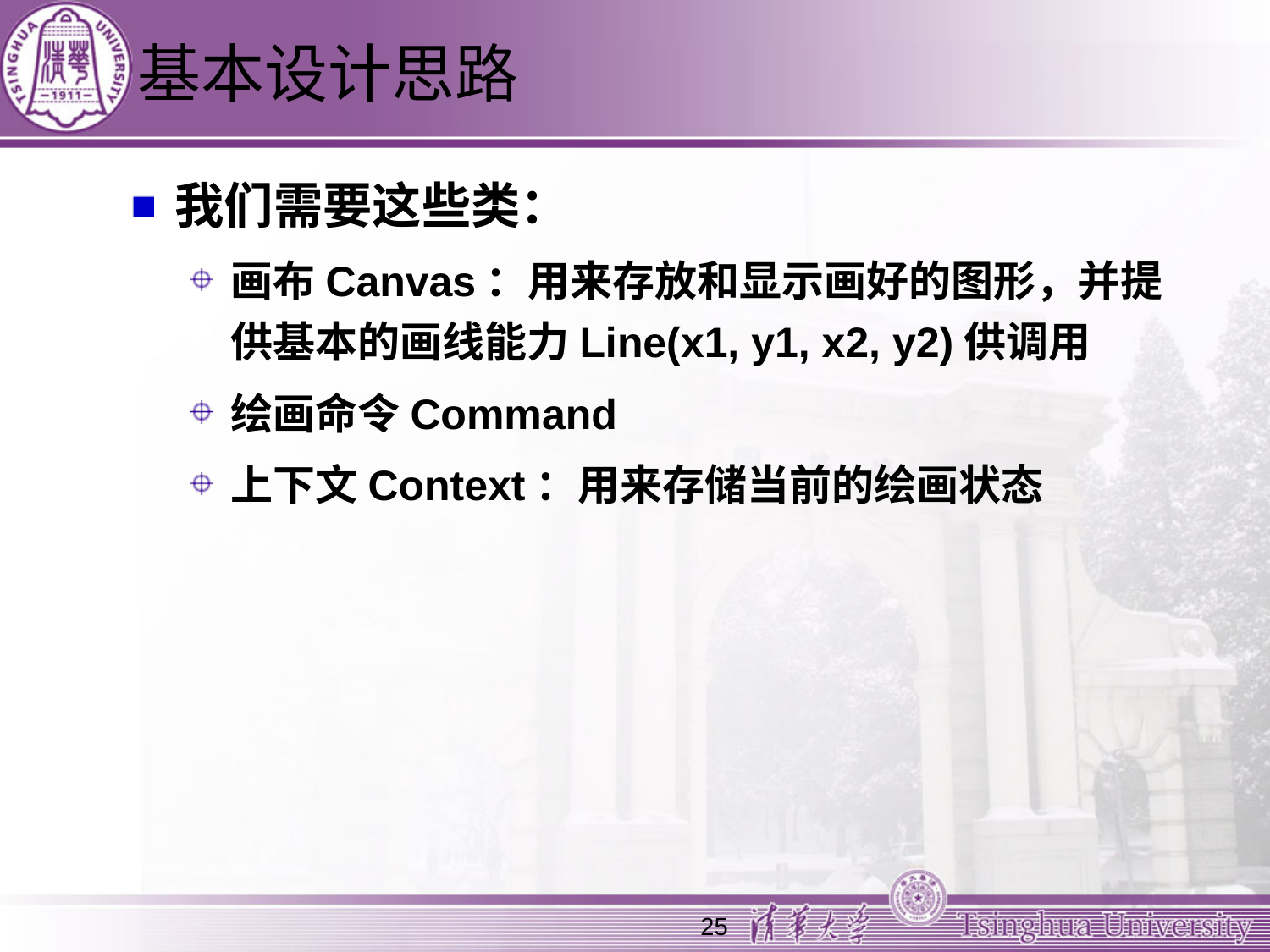

# 基本设计思路
我们需要这些类：
画布Canvas：用来存放和显示画好的图形，并提供基本的画线能力Line(x1, y1, x2, y2)供调用
绘画命令Command
上下文Context：用来存储当前的绘画状态
25